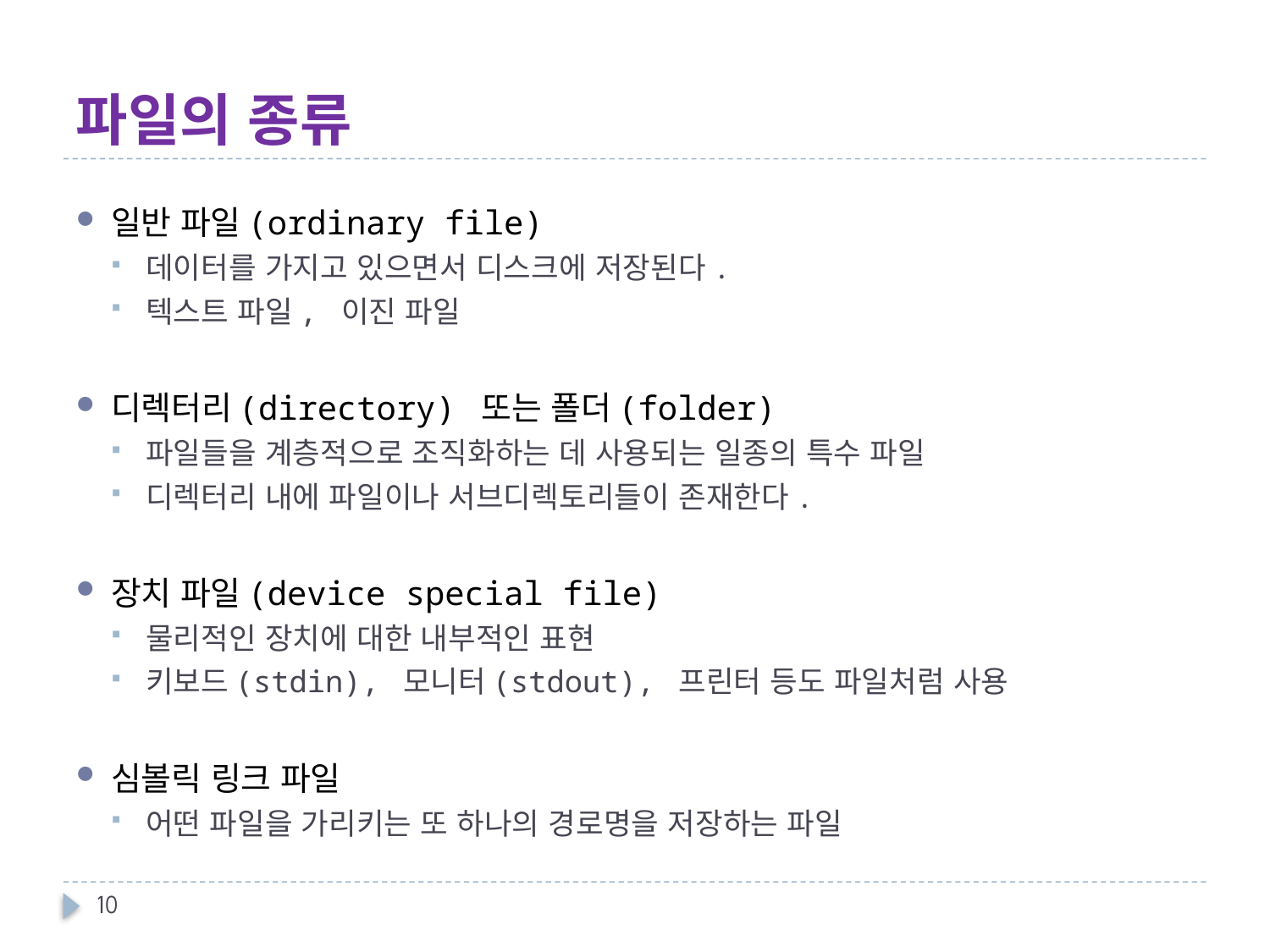

# 파일의 종류
일반 파일(ordinary file)
데이터를 가지고 있으면서 디스크에 저장된다.
텍스트 파일, 이진 파일

디렉터리(directory) 또는 폴더(folder)
파일들을 계층적으로 조직화하는 데 사용되는 일종의 특수 파일
디렉터리 내에 파일이나 서브디렉토리들이 존재한다.

장치 파일(device special file)
물리적인 장치에 대한 내부적인 표현
키보드(stdin), 모니터(stdout), 프린터 등도 파일처럼 사용

심볼릭 링크 파일
어떤 파일을 가리키는 또 하나의 경로명을 저장하는 파일

10